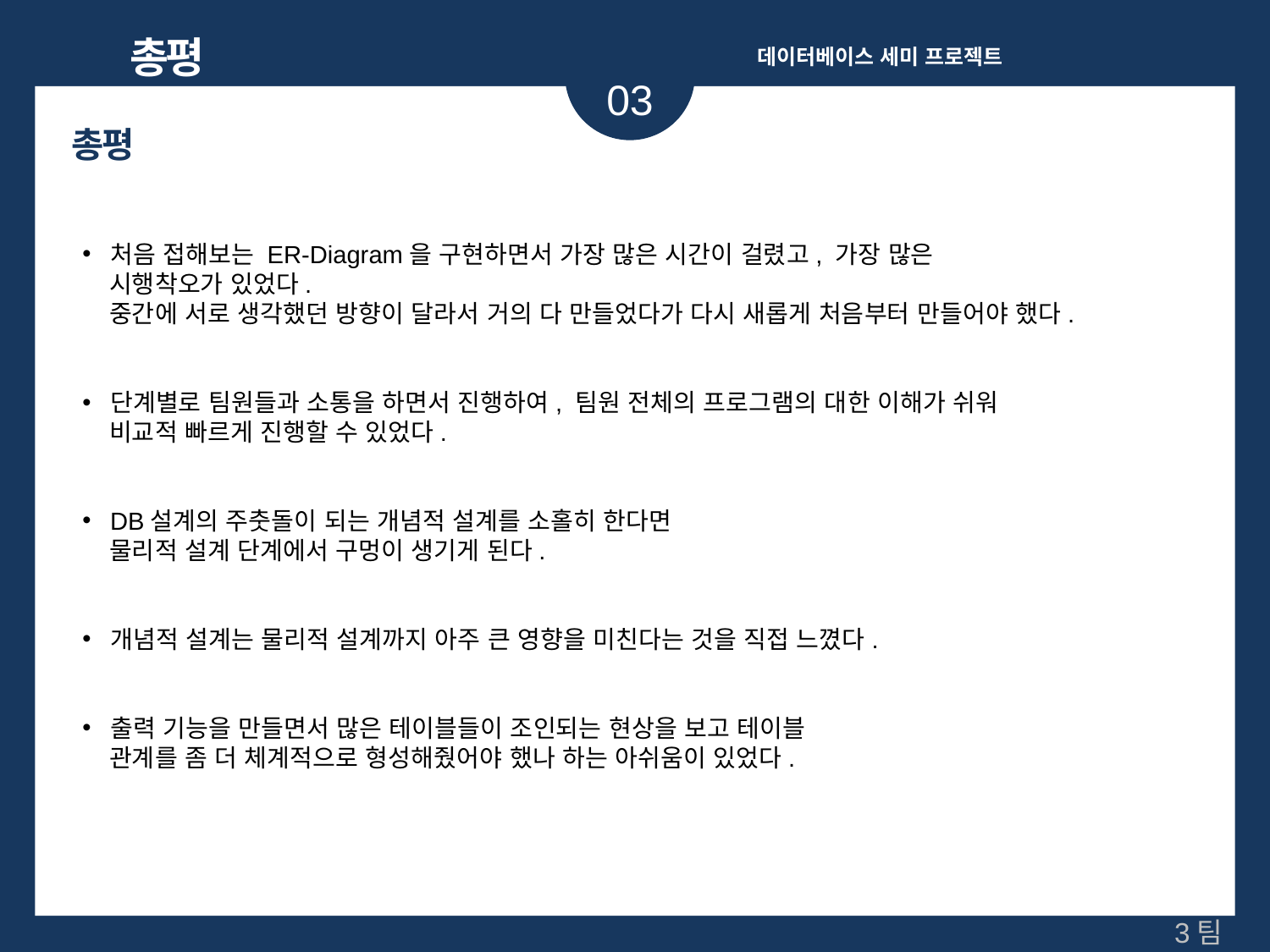

총평
데이터베이스 세미 프로젝트
03

총평

처음 접해보는 ER-Diagram을 구현하면서 가장 많은 시간이 걸렸고, 가장 많은
   시행착오가 있었다.
   중간에 서로 생각했던 방향이 달라서 거의 다 만들었다가 다시 새롭게 처음부터 만들어야 했다.

단계별로 팀원들과 소통을 하면서 진행하여, 팀원 전체의 프로그램의 대한 이해가 쉬워
   비교적 빠르게 진행할 수 있었다.

DB설계의 주춧돌이 되는 개념적 설계를 소홀히 한다면
   물리적 설계 단계에서 구멍이 생기게 된다.

개념적 설계는 물리적 설계까지 아주 큰 영향을 미친다는 것을 직접 느꼈다.

출력 기능을 만들면서 많은 테이블들이 조인되는 현상을 보고 테이블
   관계를 좀 더 체계적으로 형성해줬어야 했나 하는 아쉬움이 있었다.
3팀